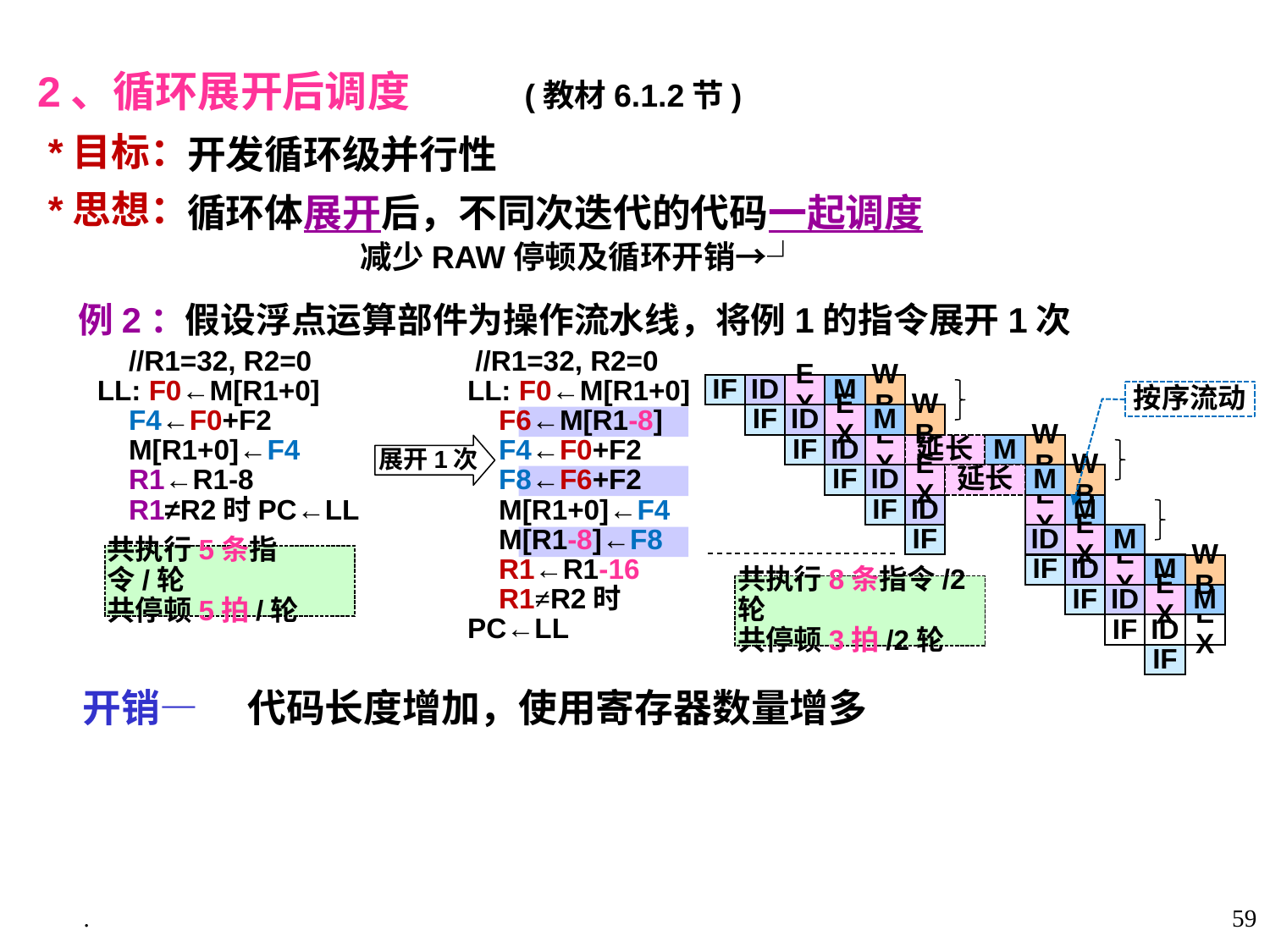

2、循环展开后调度           (教材6.1.2节)
 *目标：
 *思想：
开发循环级并行性
循环体展开后，不同次迭代的代码一起调度
                       减少RAW停顿及循环开销→┘
    例2：假设浮点运算部件为操作流水线，将例1的指令展开1次
    //R1=32, R2=0
LL: F0←M[R1+0]
    F4←F0+F2
    M[R1+0]←F4
    R1←R1-8
    R1≠R2时PC←LL
 //R1=32, R2=0
LL: F0←M[R1+0]
    F6←M[R1-8]
    F4←F0+F2
    F8←F6+F2
    M[R1+0]←F4
    M[R1-8]←F8
    R1←R1-16
    R1≠R2时PC←LL

展开1次

IF
M
ID
EX
WB

IF
M
ID
EX
WB
IF
M
ID
EX
延长
WB

IF
M
ID
EX
延长
WB
IF
M
ID
EX

IF
M
ID
EX
IF
M
ID
EX
WB
IF
M
ID
EX
ID
EX
IF
IF
按序流动
共执行5条指令/轮
共停顿5拍/轮
共执行8条指令/2轮
共停顿3拍/2轮
    开销—
代码长度增加，使用寄存器数量增多
.
59